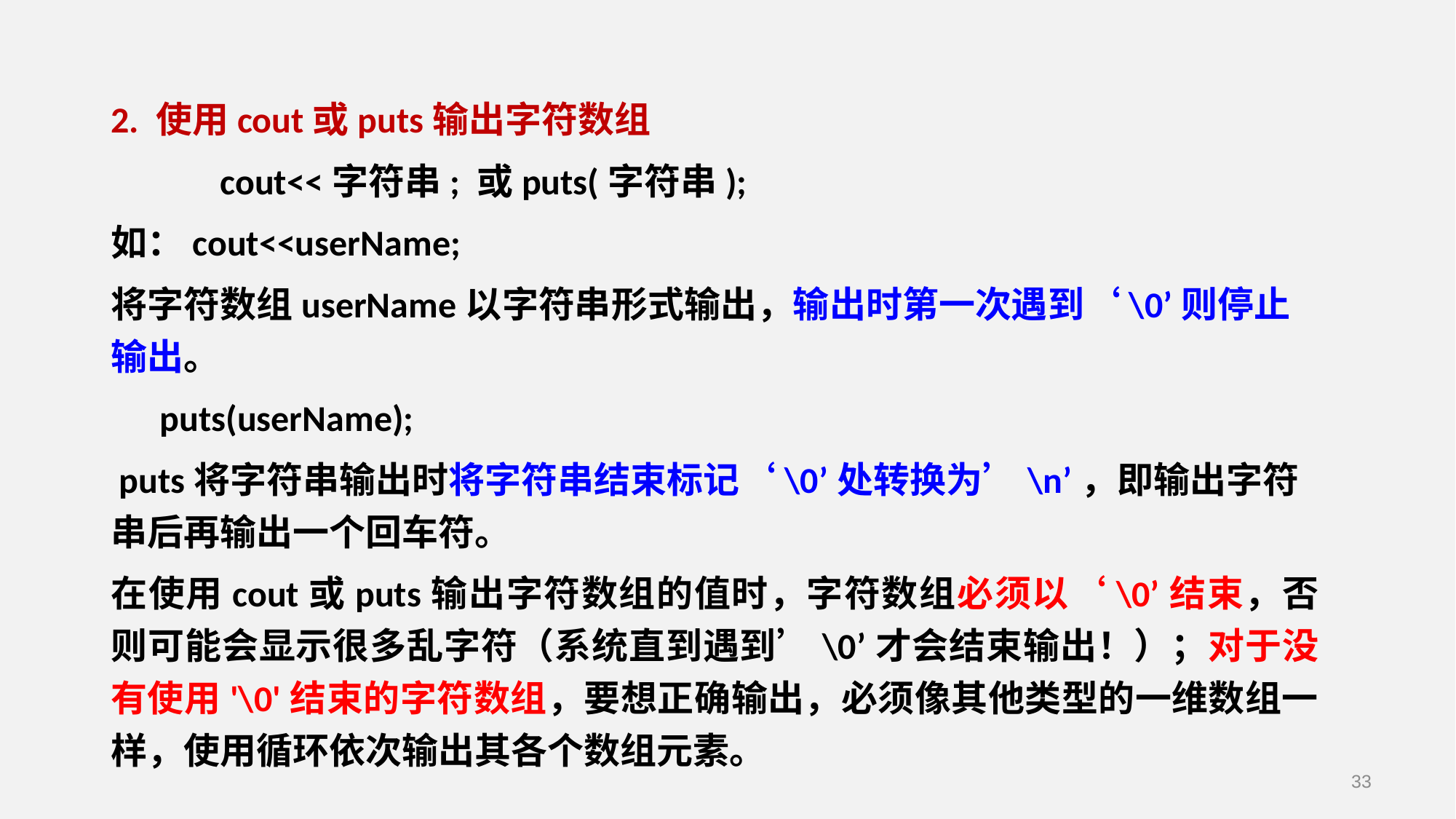

2. 使用cout或puts输出字符数组
	cout<<字符串; 或puts(字符串);
如：cout<<userName;
将字符数组userName以字符串形式输出，输出时第一次遇到‘\0’则停止输出。
      puts(userName);
 puts将字符串输出时将字符串结束标记‘\0’处转换为’\n’，即输出字符串后再输出一个回车符。
在使用cout或puts输出字符数组的值时，字符数组必须以‘\0’结束，否则可能会显示很多乱字符（系统直到遇到’\0’才会结束输出！）；对于没有使用'\0'结束的字符数组，要想正确输出，必须像其他类型的一维数组一样，使用循环依次输出其各个数组元素。
33